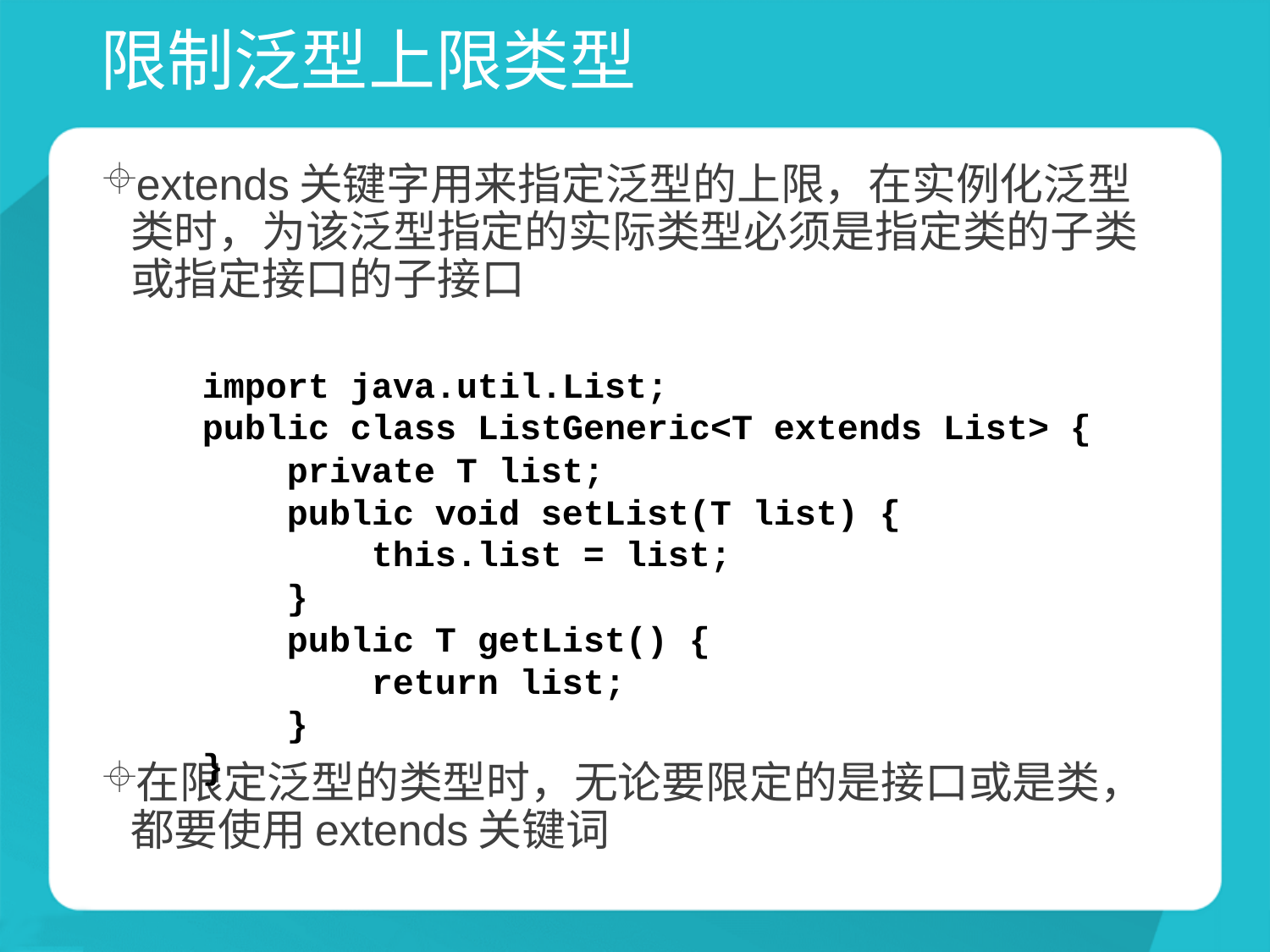

# 限制泛型上限类型
extends关键字用来指定泛型的上限，在实例化泛型类时，为该泛型指定的实际类型必须是指定类的子类或指定接口的子接口

在限定泛型的类型时，无论要限定的是接口或是类，都要使用extends关键词
import java.util.List;
public class ListGeneric<T extends List> {
    private T list;
    public void setList(T list) {
        this.list = list;
    }
    public T getList() {
        return list;
    }
}